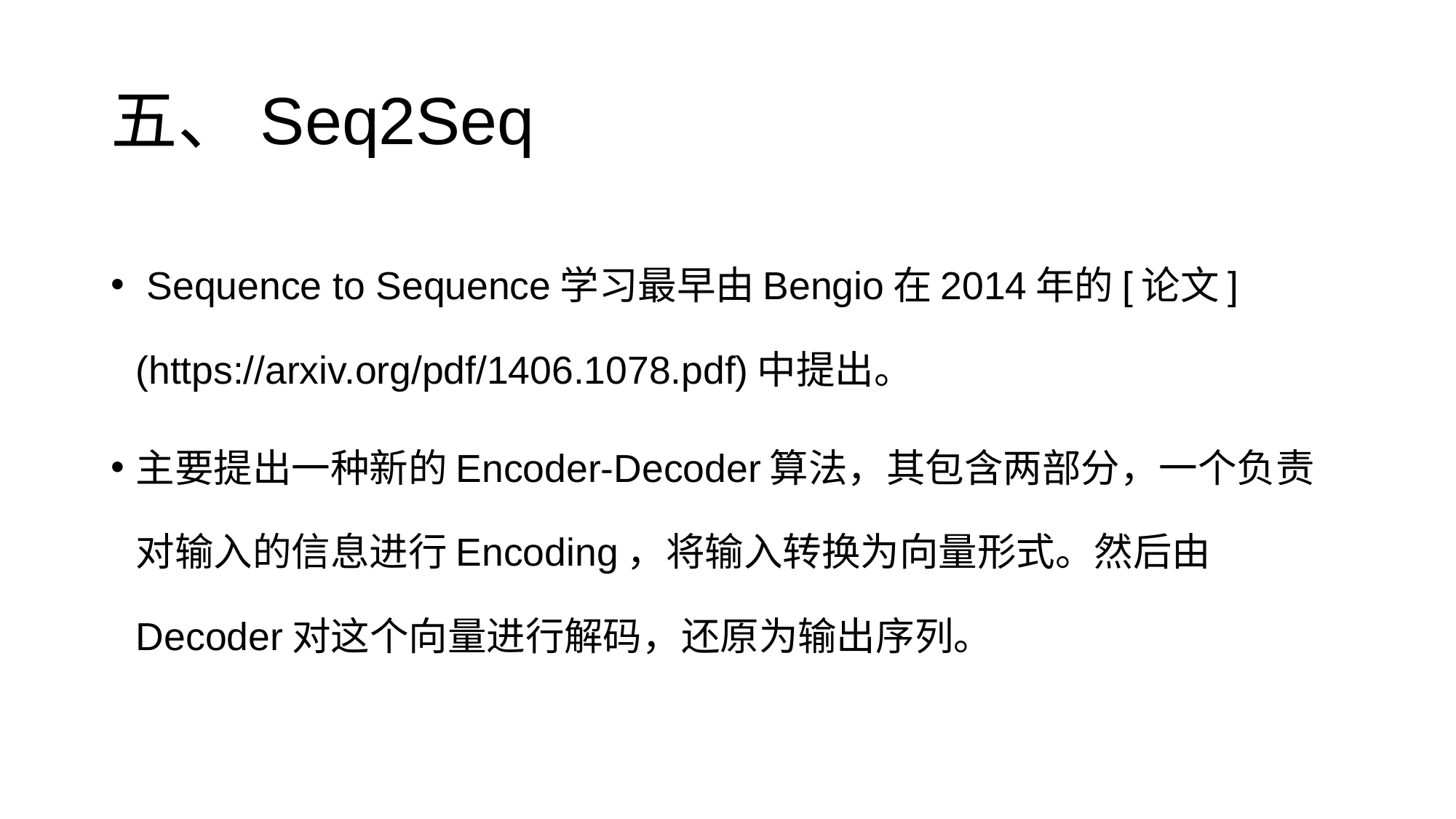

# 五、Seq2Seq
 Sequence to Sequence学习最早由Bengio在2014年的[论文](https://arxiv.org/pdf/1406.1078.pdf)中提出。
主要提出一种新的Encoder-Decoder算法，其包含两部分，一个负责对输入的信息进行Encoding，将输入转换为向量形式。然后由Decoder对这个向量进行解码，还原为输出序列。